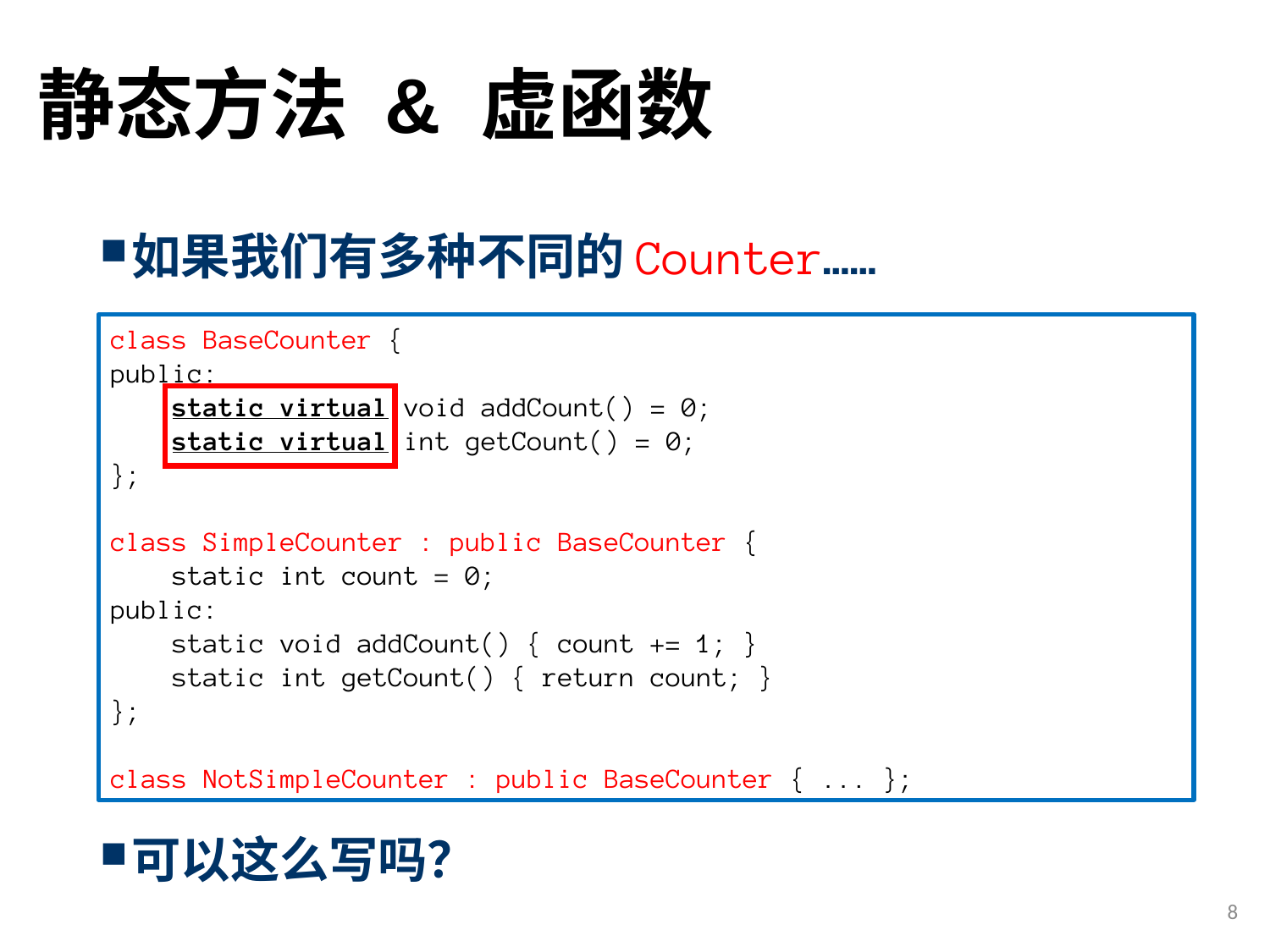

# 静态方法 & 虚函数
如果我们有多种不同的Counter……

可以这么写吗？

class BaseCounter {
public:
    static virtual void addCount() = 0;
    static virtual int getCount() = 0;
};

class SimpleCounter : public BaseCounter {
    static int count = 0;
public:
    static void addCount() { count += 1; }
    static int getCount() { return count; }
};

class NotSimpleCounter : public BaseCounter { ... };

8